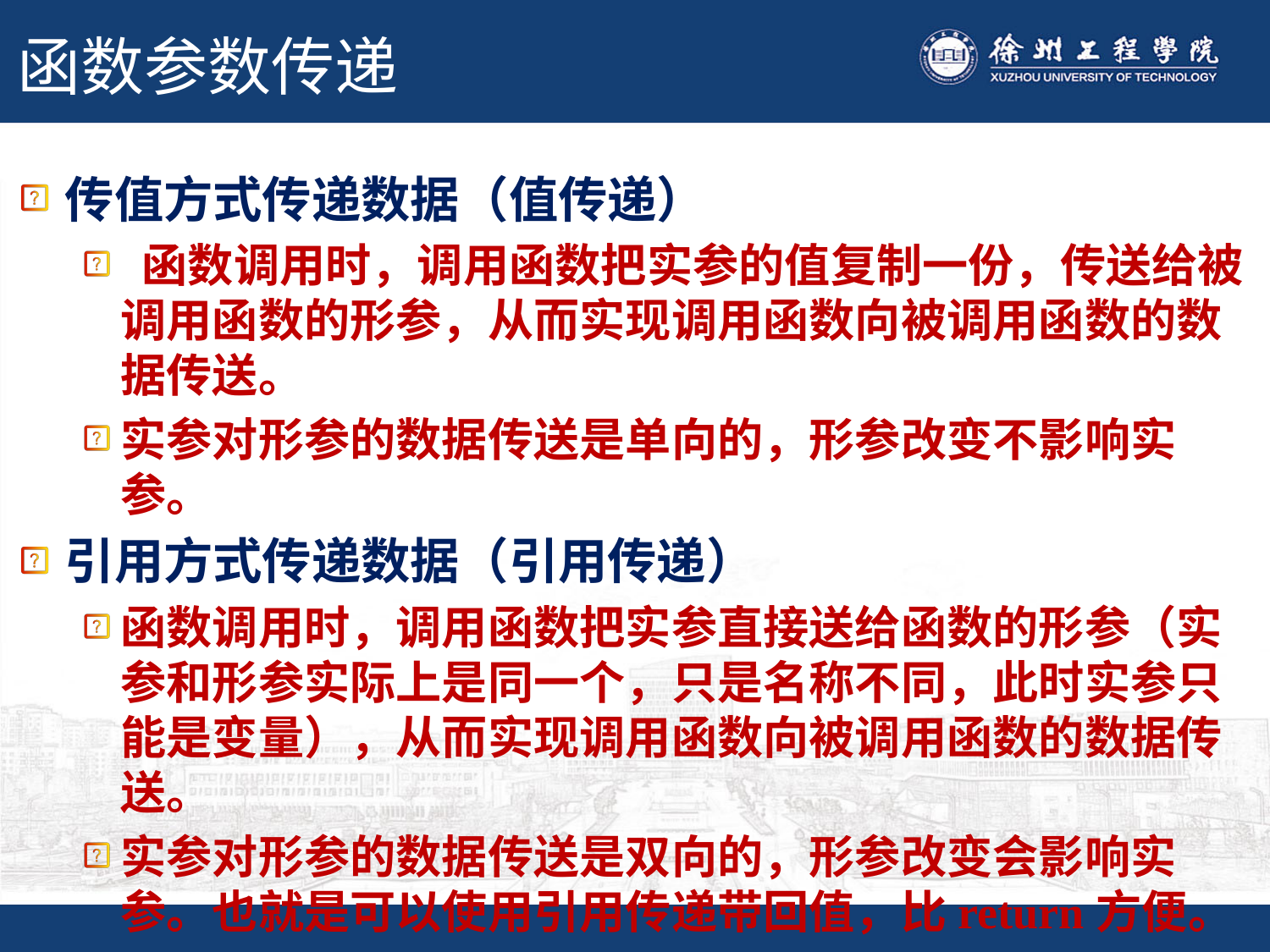

# 函数参数传递
传值方式传递数据（值传递）
 函数调用时，调用函数把实参的值复制一份，传送给被调用函数的形参，从而实现调用函数向被调用函数的数据传送。
实参对形参的数据传送是单向的，形参改变不影响实参。
引用方式传递数据（引用传递）
函数调用时，调用函数把实参直接送给函数的形参（实参和形参实际上是同一个，只是名称不同，此时实参只能是变量），从而实现调用函数向被调用函数的数据传送。
实参对形参的数据传送是双向的，形参改变会影响实参。也就是可以使用引用传递带回值，比return方便。